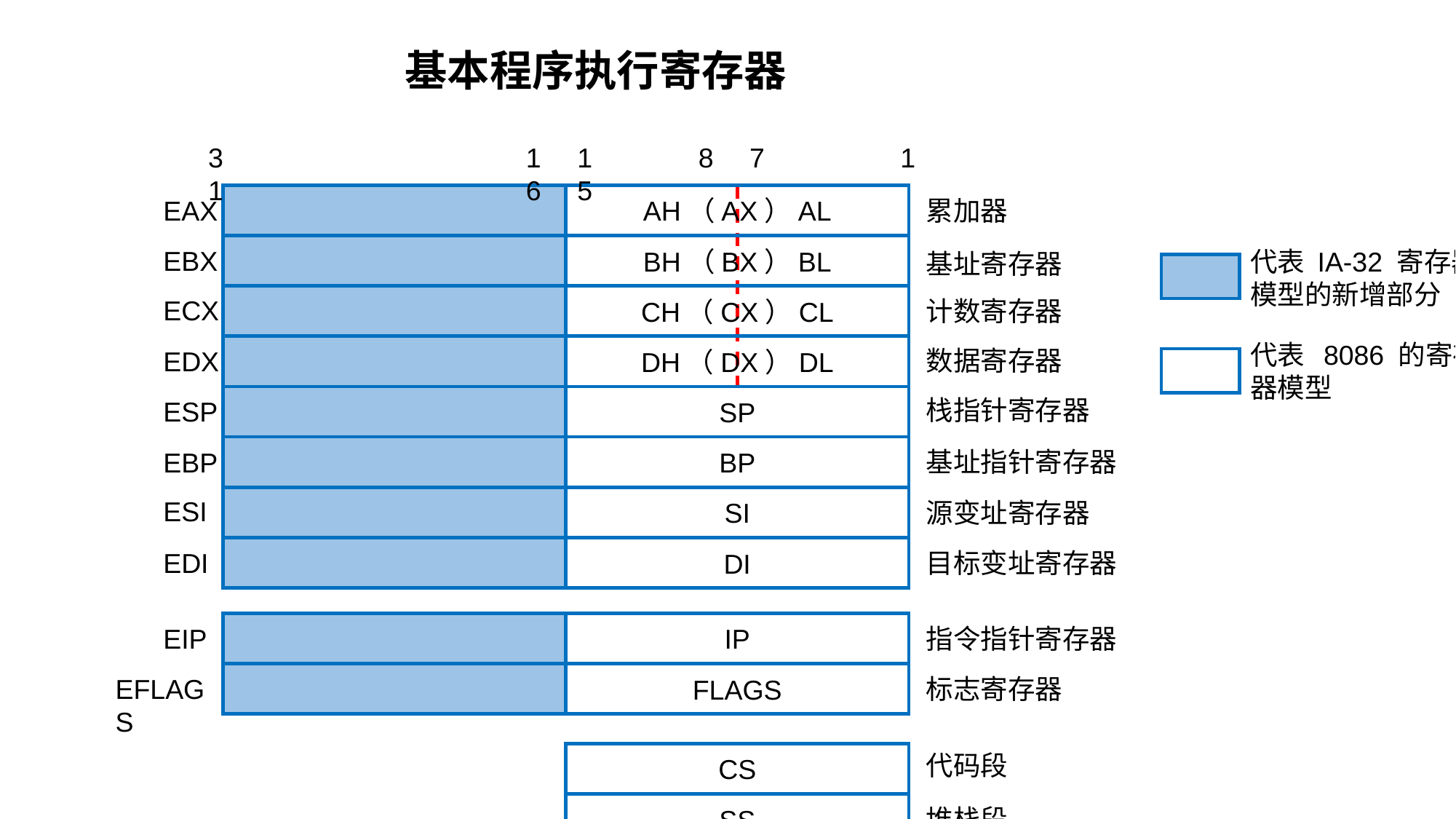

基本程序执行寄存器
31
16
15
8
7
1

AH（AX）AL
EAX
累加器

BH（BX）BL
EBX
代表 IA-32 寄存器模型的新增部分
基址寄存器

CH（CX）CL
ECX
计数寄存器
代表  8086 的寄存器模型

DH（DX）DL
数据寄存器
EDX

SP
栈指针寄存器
ESP

BP
基址指针寄存器
EBP

SI
ESI
源变址寄存器

DI
EDI
目标变址寄存器

IP
指令指针寄存器
EIP

FLAGS
EFLAGS
标志寄存器
代码段
CS
SS
堆栈段
DS
数据段
ES
附加段
FS
附加段
GS
附加段